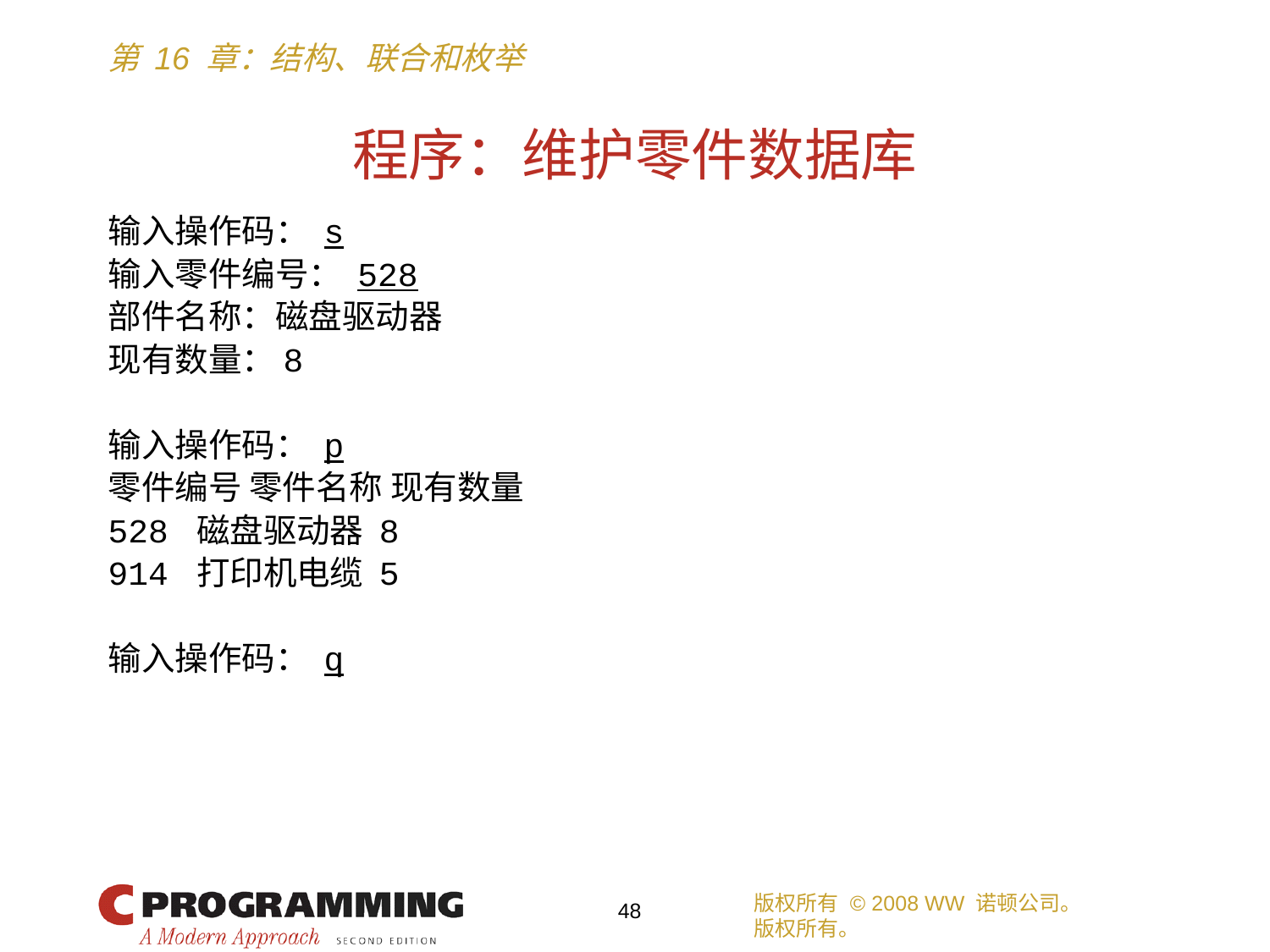

# 程序：维护零件数据库
输入操作码： s
输入零件编号： 528
部件名称：磁盘驱动器
现有数量：8

输入操作码： p
零件编号 零件名称 现有数量
528 磁盘驱动器 8
914 打印机电缆 5

输入操作码： q

版权所有 © 2008 WW 诺顿公司。
版权所有。
48